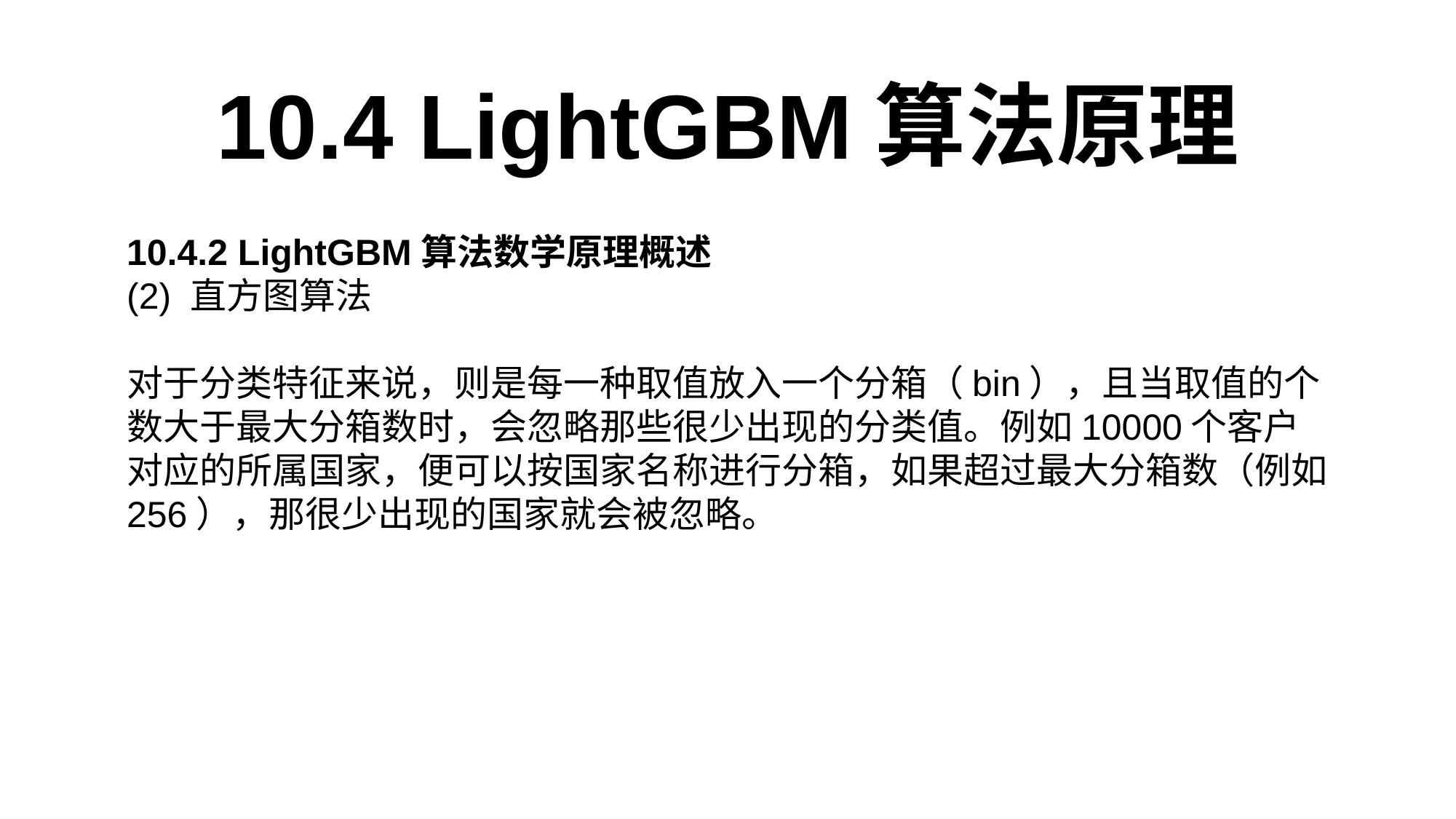

10.4 LightGBM算法原理
10.4.2 LightGBM算法数学原理概述
(2) 直方图算法

对于分类特征来说，则是每一种取值放入一个分箱（bin），且当取值的个数大于最大分箱数时，会忽略那些很少出现的分类值。例如10000个客户对应的所属国家，便可以按国家名称进行分箱，如果超过最大分箱数（例如256），那很少出现的国家就会被忽略。